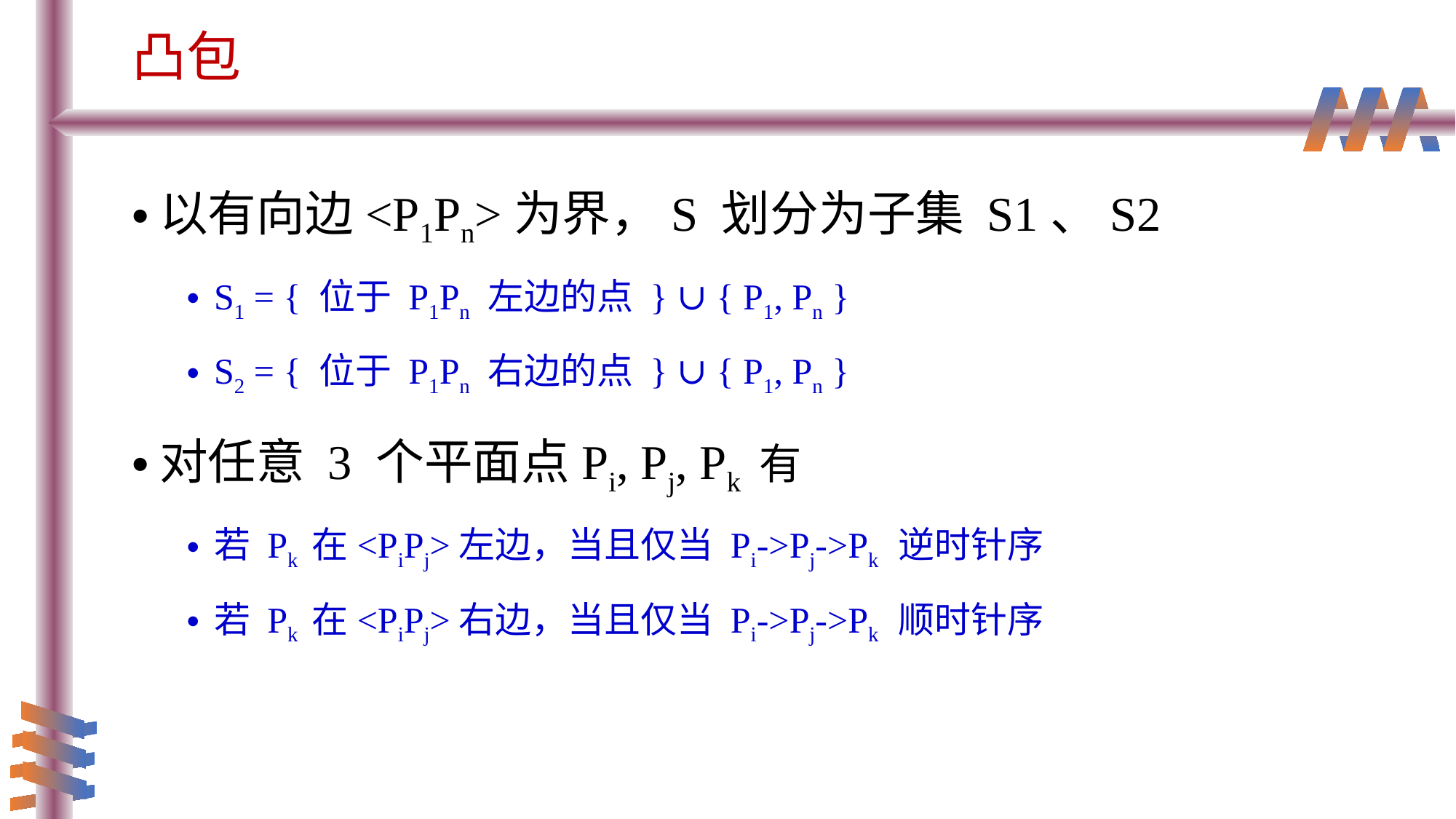

凸包
以有向边<P1Pn>为界，S 划分为子集 S1、S2
S1 = { 位于 P1Pn 左边的点 } ∪ { P1, Pn }
S2 = { 位于 P1Pn 右边的点 } ∪ { P1, Pn }
对任意 3 个平面点Pi, Pj, Pk 有
若 Pk 在<PiPj>左边，当且仅当 Pi->Pj->Pk  逆时针序
若 Pk 在<PiPj>右边，当且仅当 Pi->Pj->Pk  顺时针序